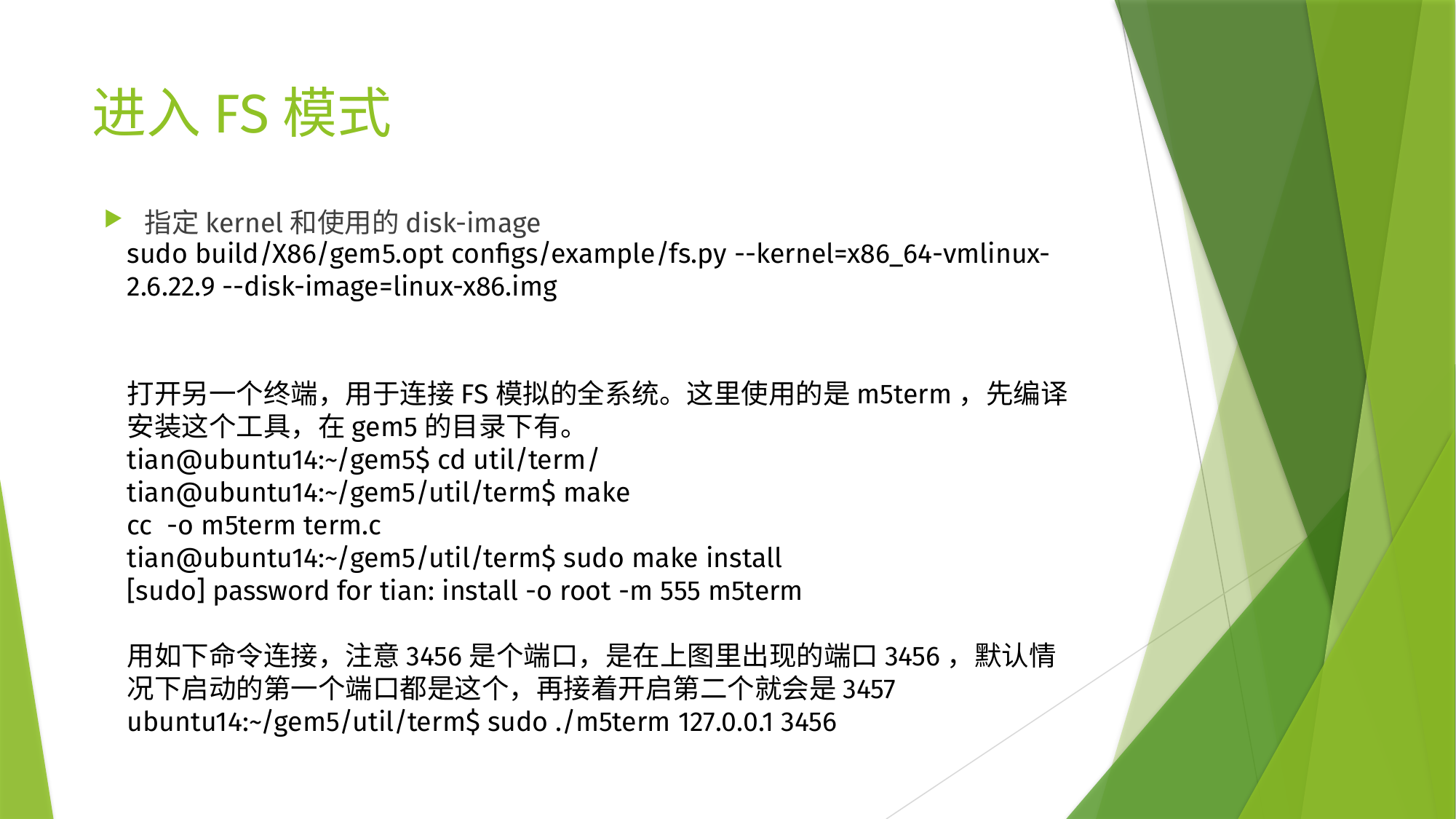

# 进入FS模式

指定kernel和使用的disk-image
sudo build/X86/gem5.opt configs/example/fs.py --kernel=x86_64-vmlinux-2.6.22.9 --disk-image=linux-x86.img
打开另一个终端，用于连接FS模拟的全系统。这里使用的是m5term，先编译安装这个工具，在gem5的目录下有。
tian@ubuntu14:~/gem5$ cd util/term/
tian@ubuntu14:~/gem5/util/term$ make
cc  -o m5term term.c
tian@ubuntu14:~/gem5/util/term$ sudo make install
[sudo] password for tian: install -o root -m 555 m5term

用如下命令连接，注意3456是个端口，是在上图里出现的端口3456，默认情况下启动的第一个端口都是这个，再接着开启第二个就会是3457
ubuntu14:~/gem5/util/term$ sudo ./m5term 127.0.0.1 3456